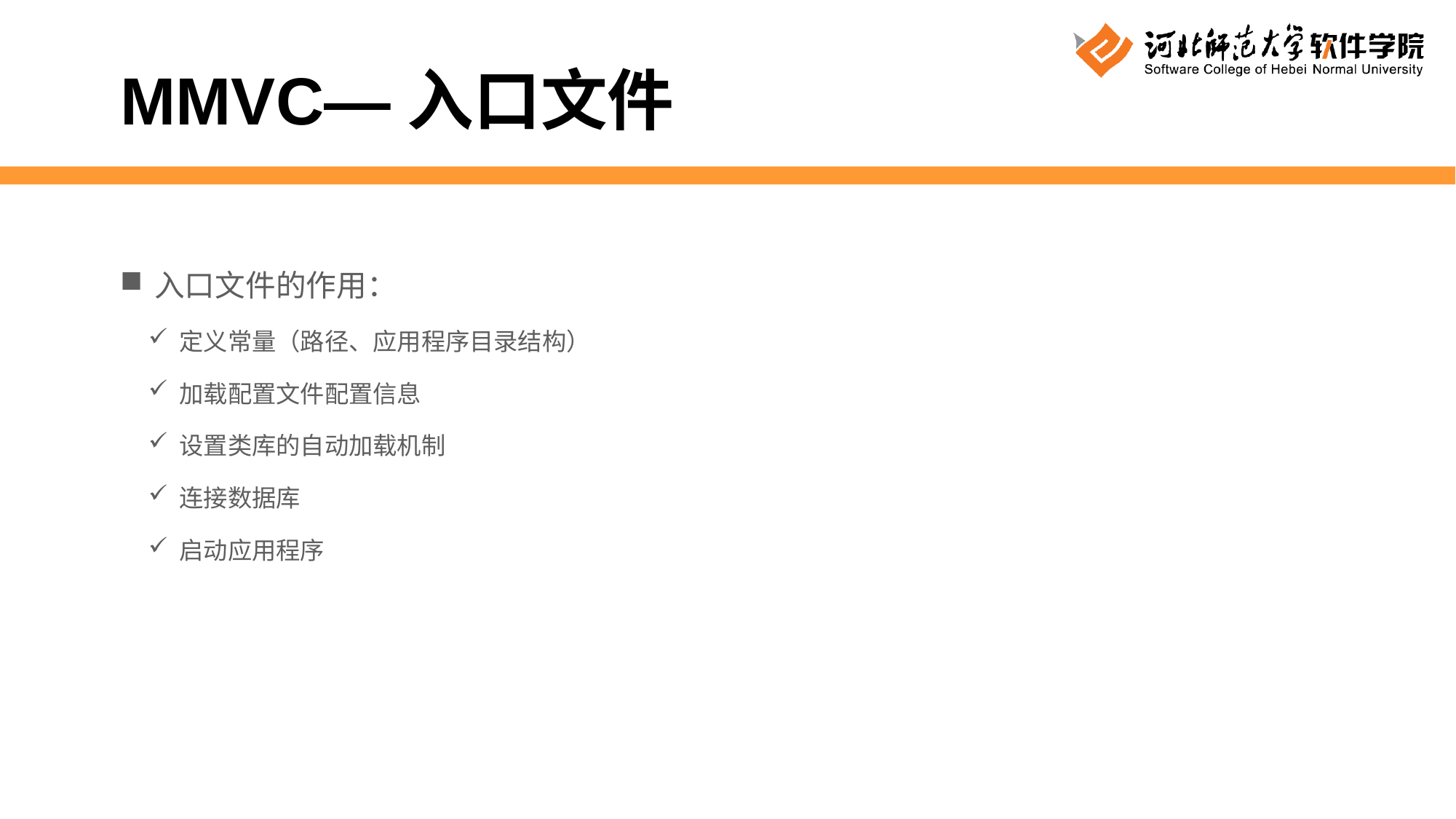

MMVC—入口文件
入口文件的作用：
 定义常量（路径、应用程序目录结构）
 加载配置文件配置信息
 设置类库的自动加载机制
 连接数据库
 启动应用程序